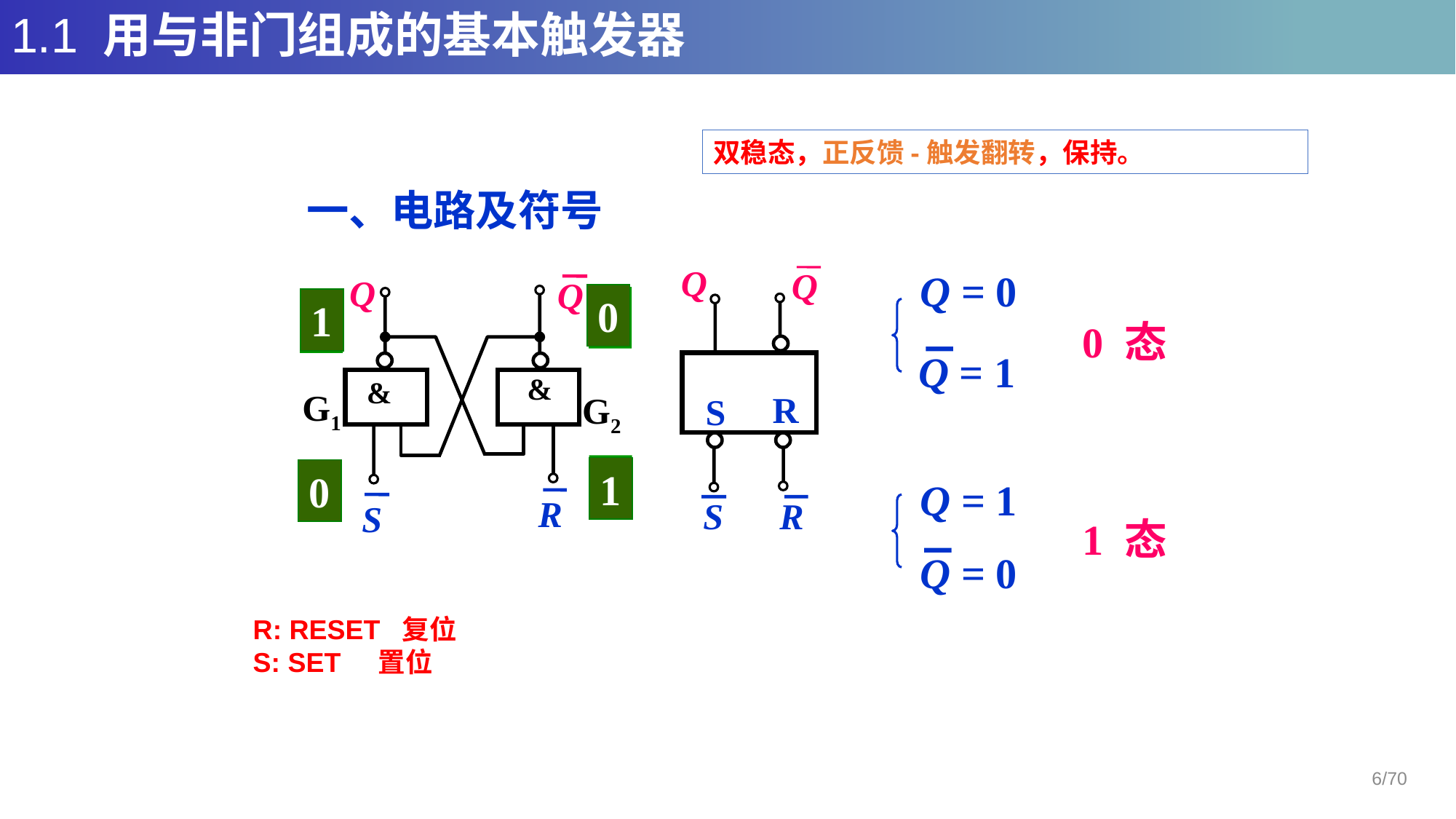

# 1.1 用与非门组成的基本触发器
双稳态，正反馈-触发翻转，保持。
一、电路及符号
Q
Q

R
S

S
R

Q = 0
Q
Q

&
&

G1

R

S

0
1
1
0

0 态
Q = 1

G2
0
1
1
0
Q = 1

1 态
Q = 0

R: RESET  复位
S: SET    置位
6/70